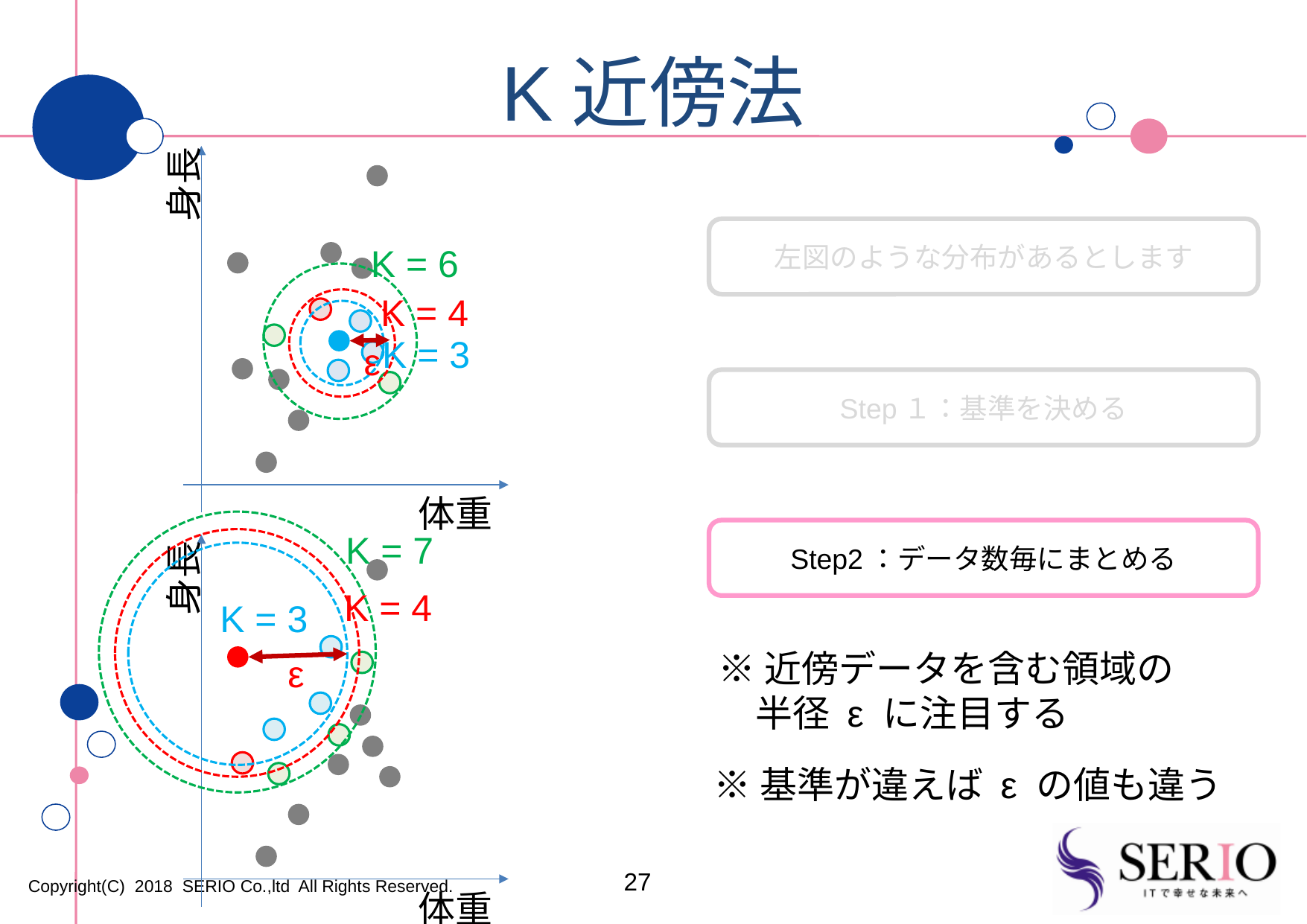

# K近傍法
身長

K = 6

K = 4

K = 3

体重
左図のような分布があるとします
ε
Step１：基準を決める

Step2：データ数毎にまとめる
K = 7

身長

K = 4
K = 3

※近傍データを含む領域の
　半径 ε に注目する
ε

※基準が違えば ε の値も違う

27
体重